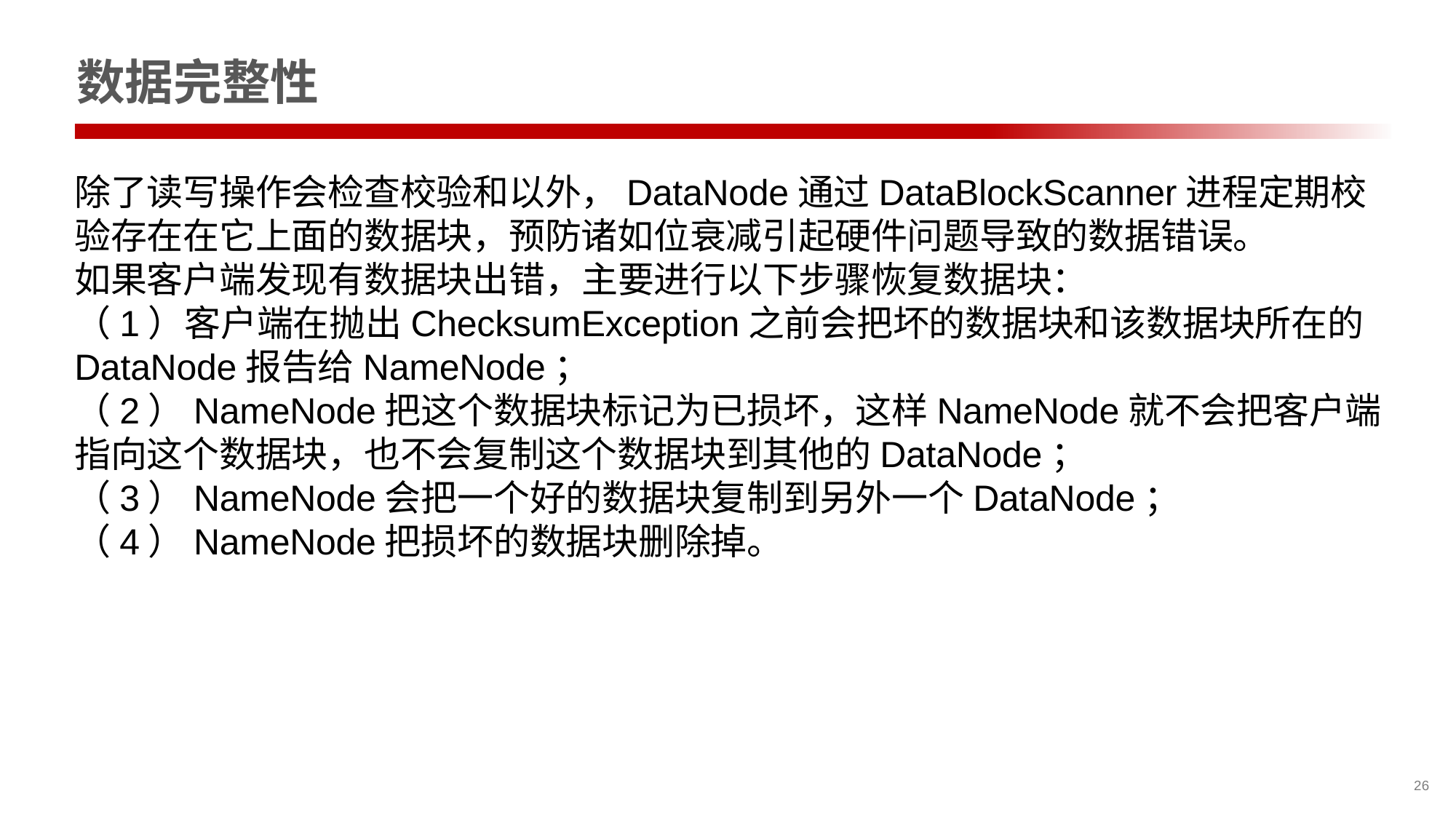

# 数据完整性

除了读写操作会检查校验和以外，DataNode通过DataBlockScanner进程定期校验存在在它上面的数据块，预防诸如位衰减引起硬件问题导致的数据错误。
如果客户端发现有数据块出错，主要进行以下步骤恢复数据块：
（1）客户端在抛出ChecksumException之前会把坏的数据块和该数据块所在的DataNode报告给NameNode；
（2）NameNode把这个数据块标记为已损坏，这样NameNode就不会把客户端指向这个数据块，也不会复制这个数据块到其他的DataNode；
（3）NameNode会把一个好的数据块复制到另外一个DataNode；
（4）NameNode把损坏的数据块删除掉。

26